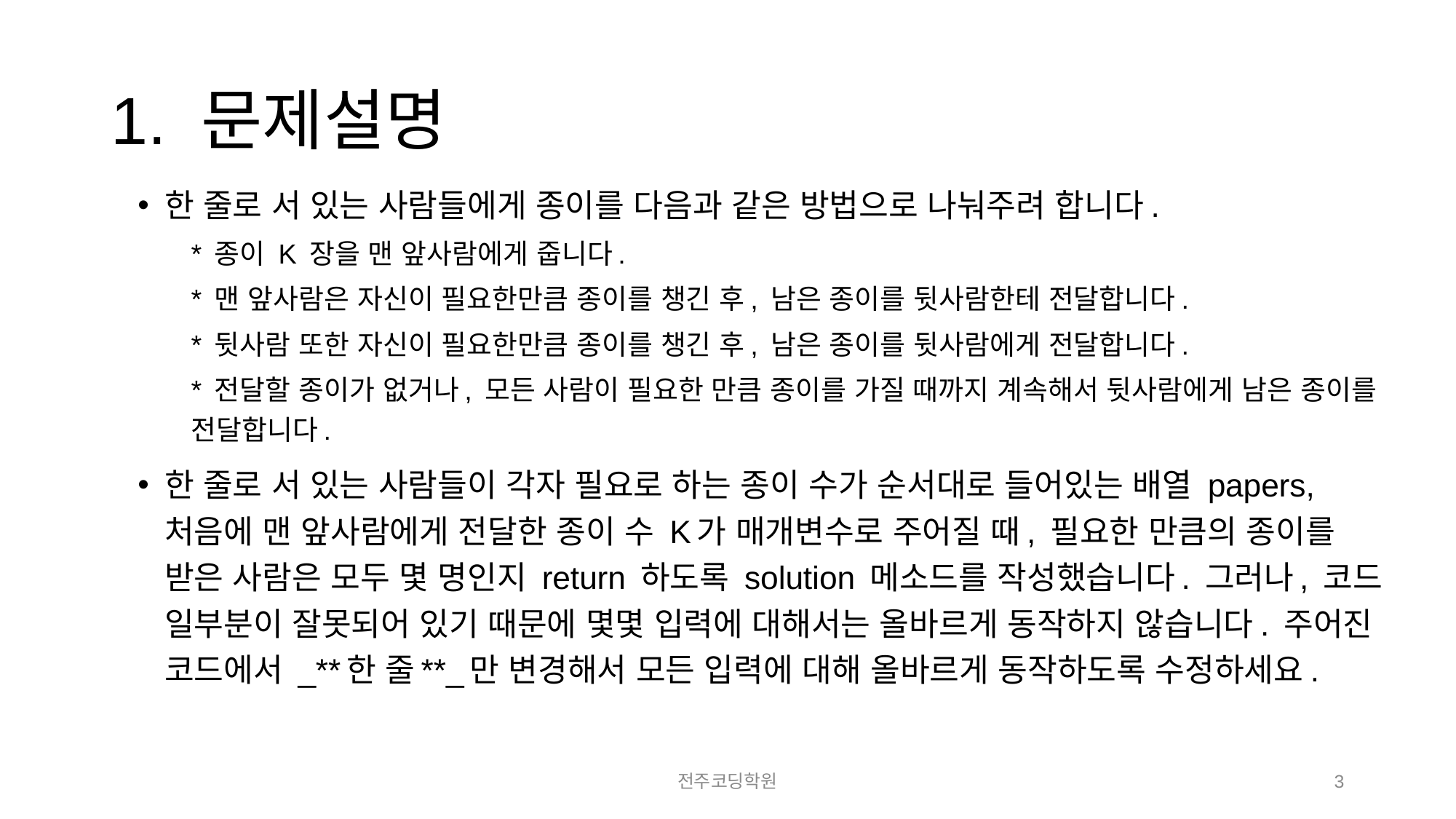

# 1. 문제설명
한 줄로 서 있는 사람들에게 종이를 다음과 같은 방법으로 나눠주려 합니다.
* 종이 K 장을 맨 앞사람에게 줍니다.
* 맨 앞사람은 자신이 필요한만큼 종이를 챙긴 후, 남은 종이를 뒷사람한테 전달합니다.
* 뒷사람 또한 자신이 필요한만큼 종이를 챙긴 후, 남은 종이를 뒷사람에게 전달합니다.
* 전달할 종이가 없거나, 모든 사람이 필요한 만큼 종이를 가질 때까지 계속해서 뒷사람에게 남은 종이를 전달합니다.
한 줄로 서 있는 사람들이 각자 필요로 하는 종이 수가 순서대로 들어있는 배열 papers, 처음에 맨 앞사람에게 전달한 종이 수 K가 매개변수로 주어질 때, 필요한 만큼의 종이를 받은 사람은 모두 몇 명인지 return 하도록 solution 메소드를 작성했습니다. 그러나, 코드 일부분이 잘못되어 있기 때문에 몇몇 입력에 대해서는 올바르게 동작하지 않습니다. 주어진 코드에서 _**한 줄**_만 변경해서 모든 입력에 대해 올바르게 동작하도록 수정하세요.
전주코딩학원
3